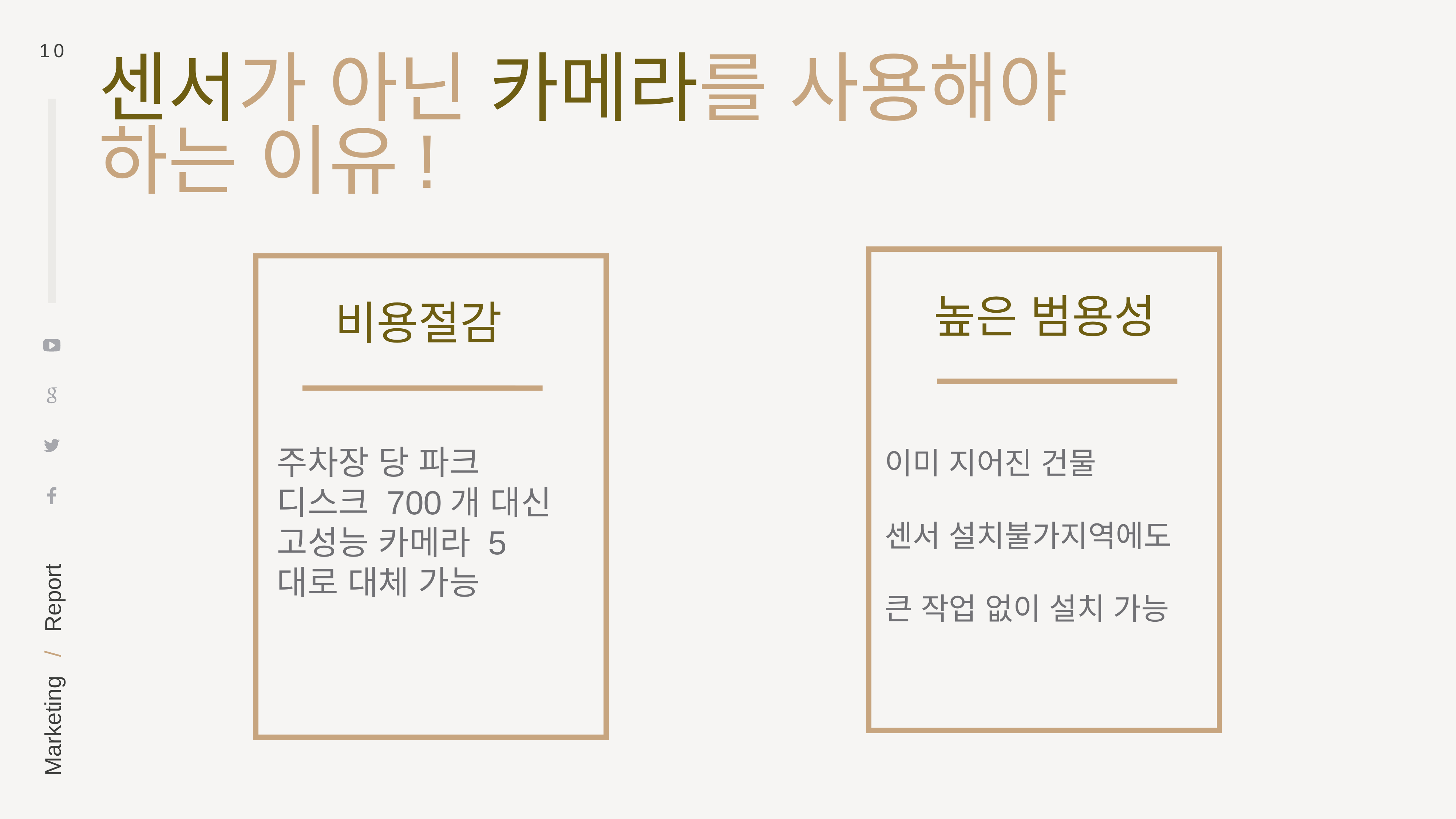

10
센서가 아닌 카메라를 사용해야 하는 이유!

   높은 범용성
    비용절감

주차장 당 파크 디스크 700개 대신 고성능 카메라 5대로 대체 가능

이미 지어진 건물

센서 설치불가지역에도

큰 작업 없이 설치 가능